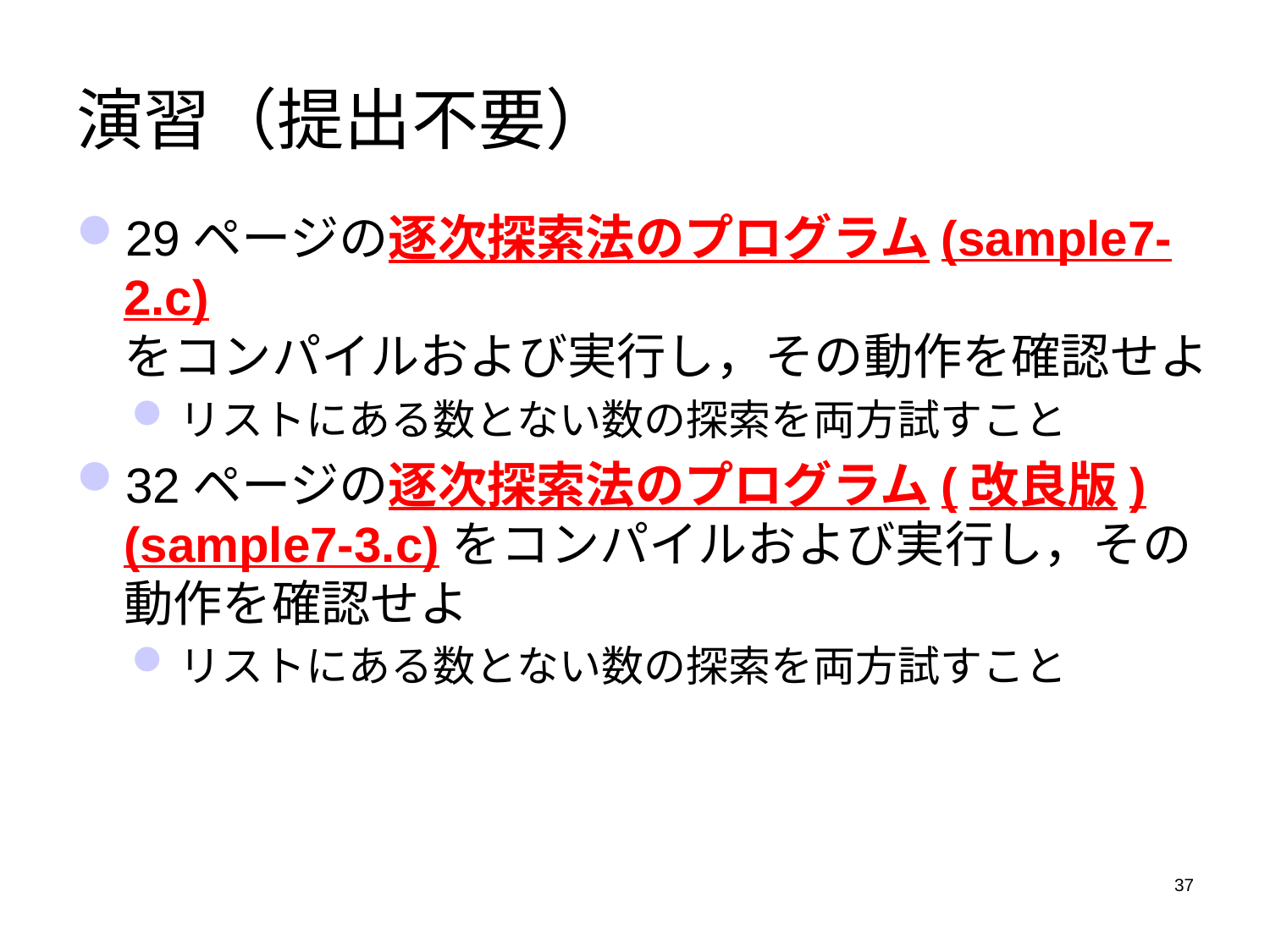

# 演習（提出不要）
29ページの逐次探索法のプログラム(sample7-2.c)
をコンパイルおよび実行し，その動作を確認せよ
リストにある数とない数の探索を両方試すこと
32ページの逐次探索法のプログラム(改良版) (sample7-3.c)をコンパイルおよび実行し，その動作を確認せよ
リストにある数とない数の探索を両方試すこと
37